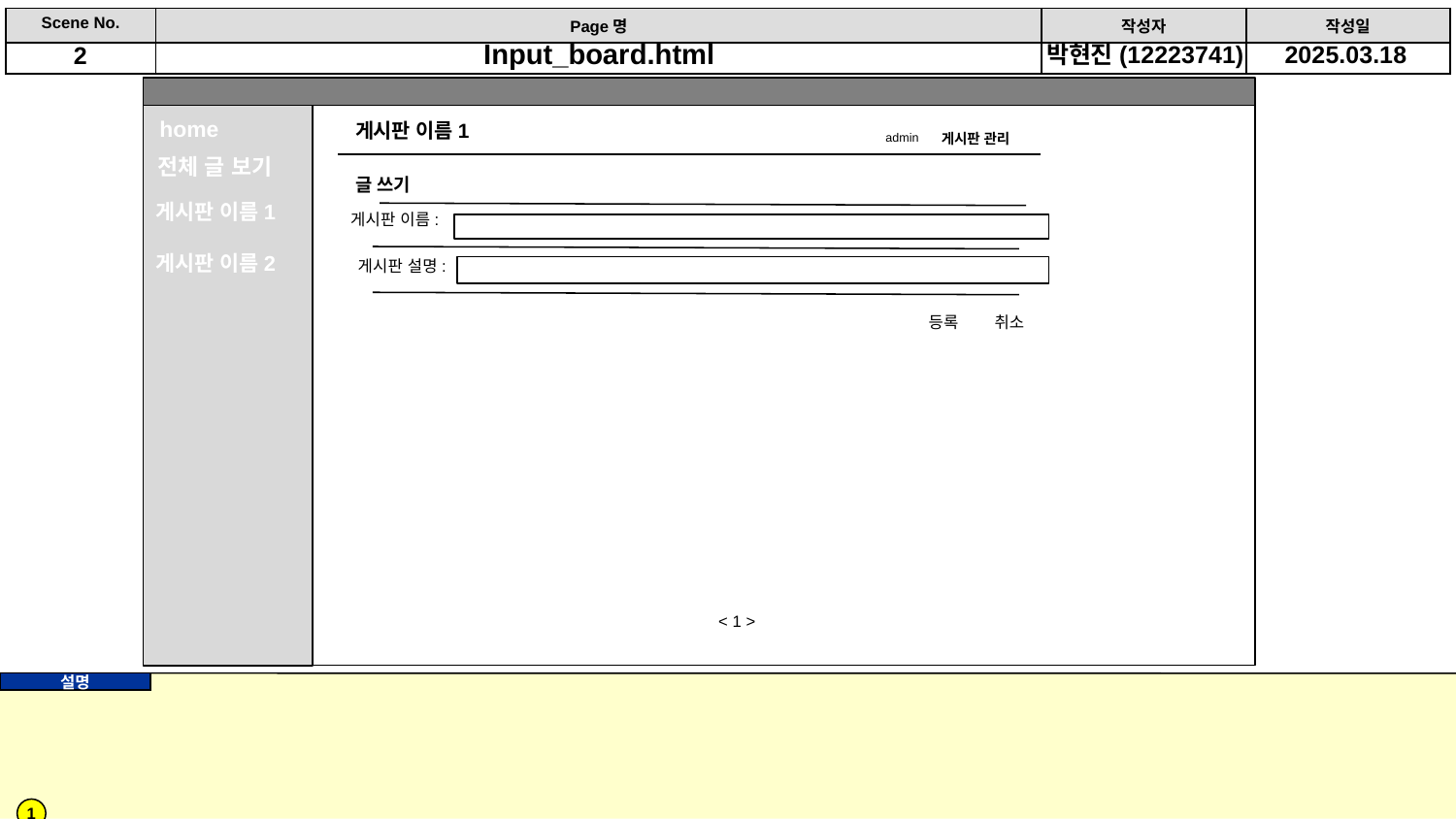

박현진(12223741)
Input_board.html
2025.03.18
2

home
게시판 이름1
admin
게시판 관리
전체 글 보기
글 쓰기
게시판 이름1
게시판 이름:

게시판 이름2
게시판 설명:

등록
취소
< 1 >

1